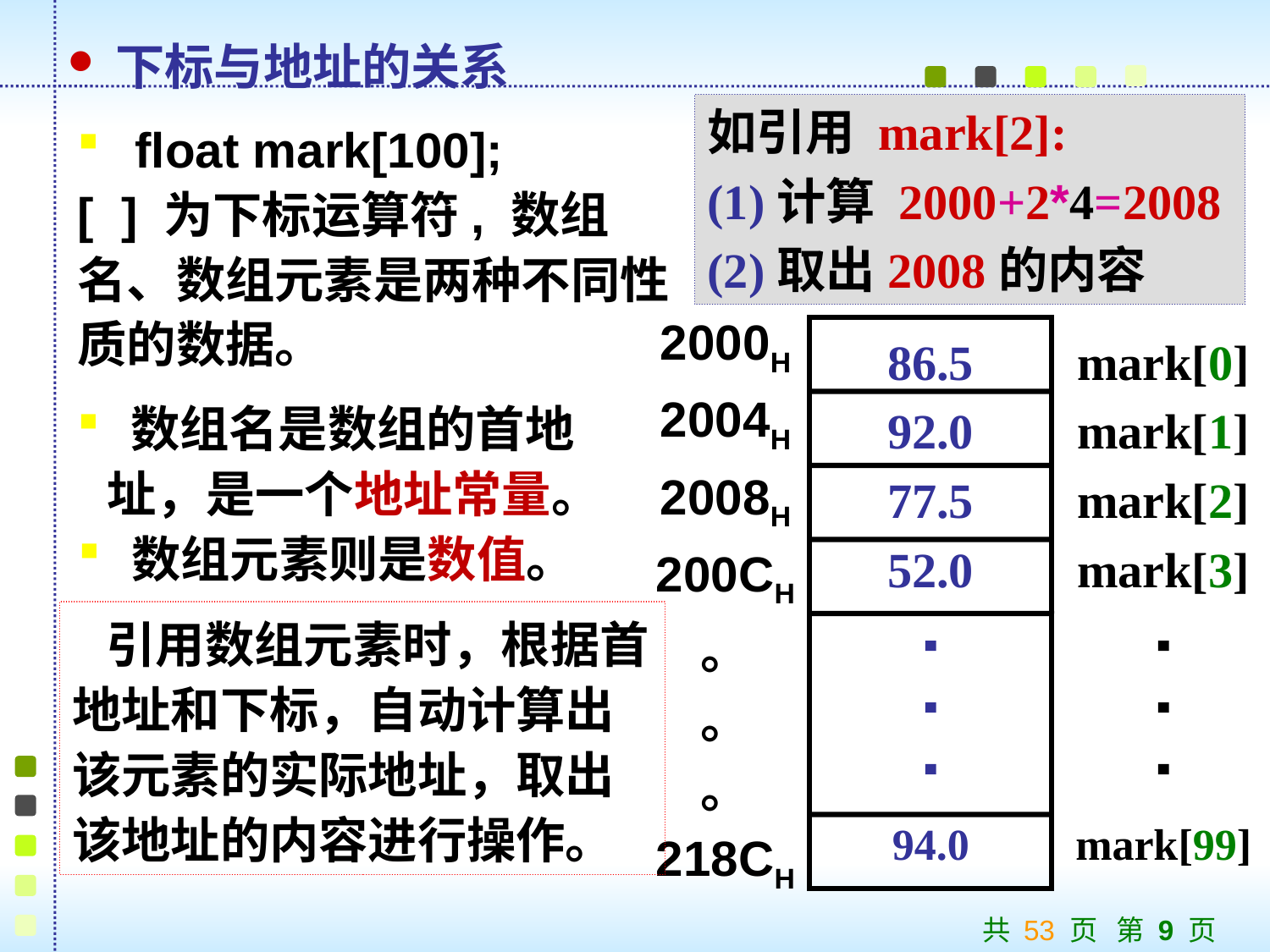

下标与地址的关系
如引用 mark[2]:
(1)计算 2000+2*4=2008
(2)取出2008的内容
  float mark[100];
[  ] 为下标运算符, 数组名、数组元素是两种不同性质的数据。
2000H
2004H
2008H
200CH
。
。
。
218CH

86.5
92.0
77.5
52.0
.
.
.

94.0
mark[0]
mark[1]
mark[2]
mark[3]
.
.
.

mark[99]

 数组名是数组的首地址，是一个地址常量。
 数组元素则是数值。
  引用数组元素时，根据首地址和下标，自动计算出该元素的实际地址，取出该地址的内容进行操作。
共 53 页   第 9 页